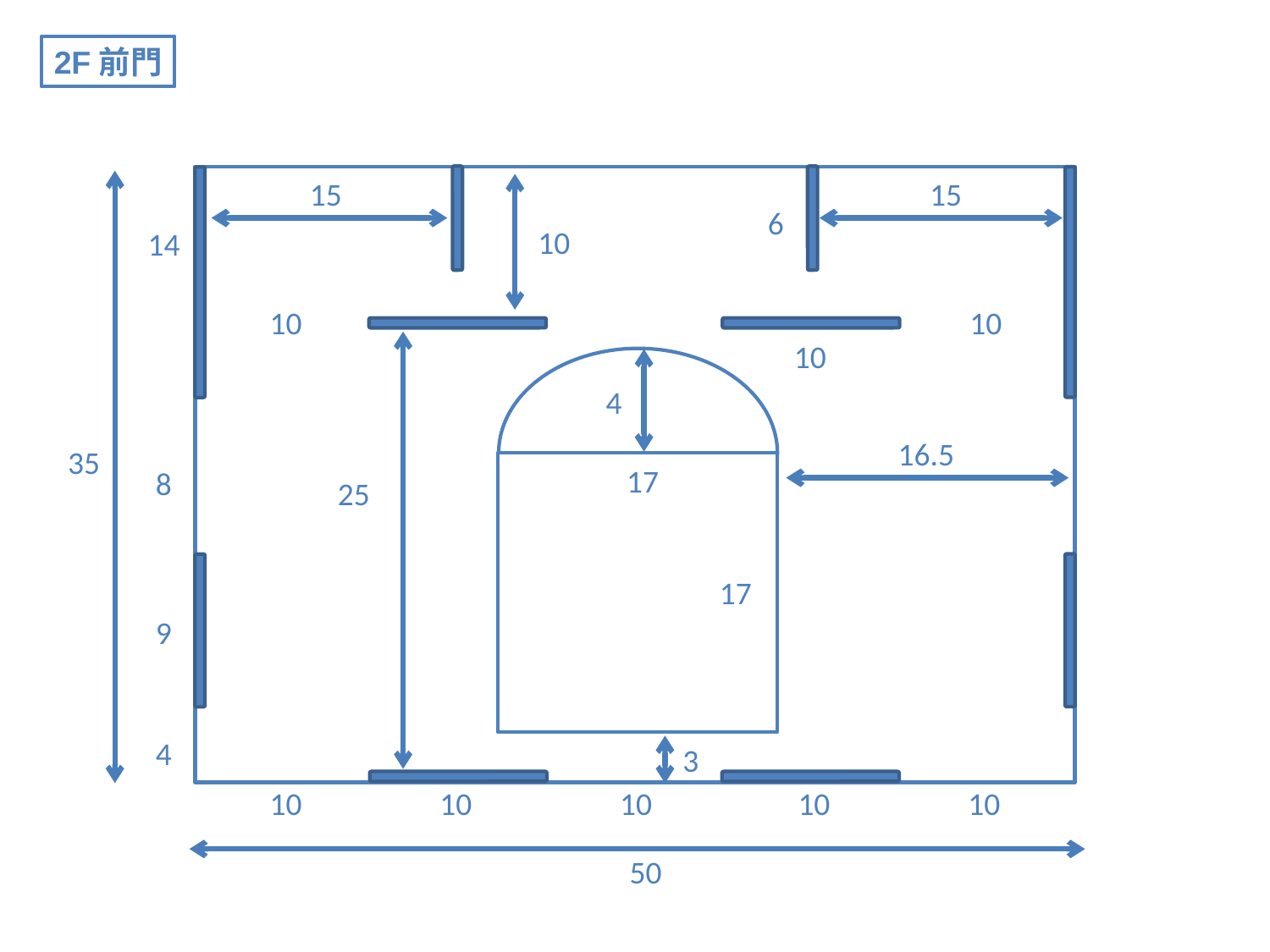

2F前門

15
15
6

10
14

10
10

10

4
16.5
35

17
8
25
17
9

4
3

10
10
10
10
10
50